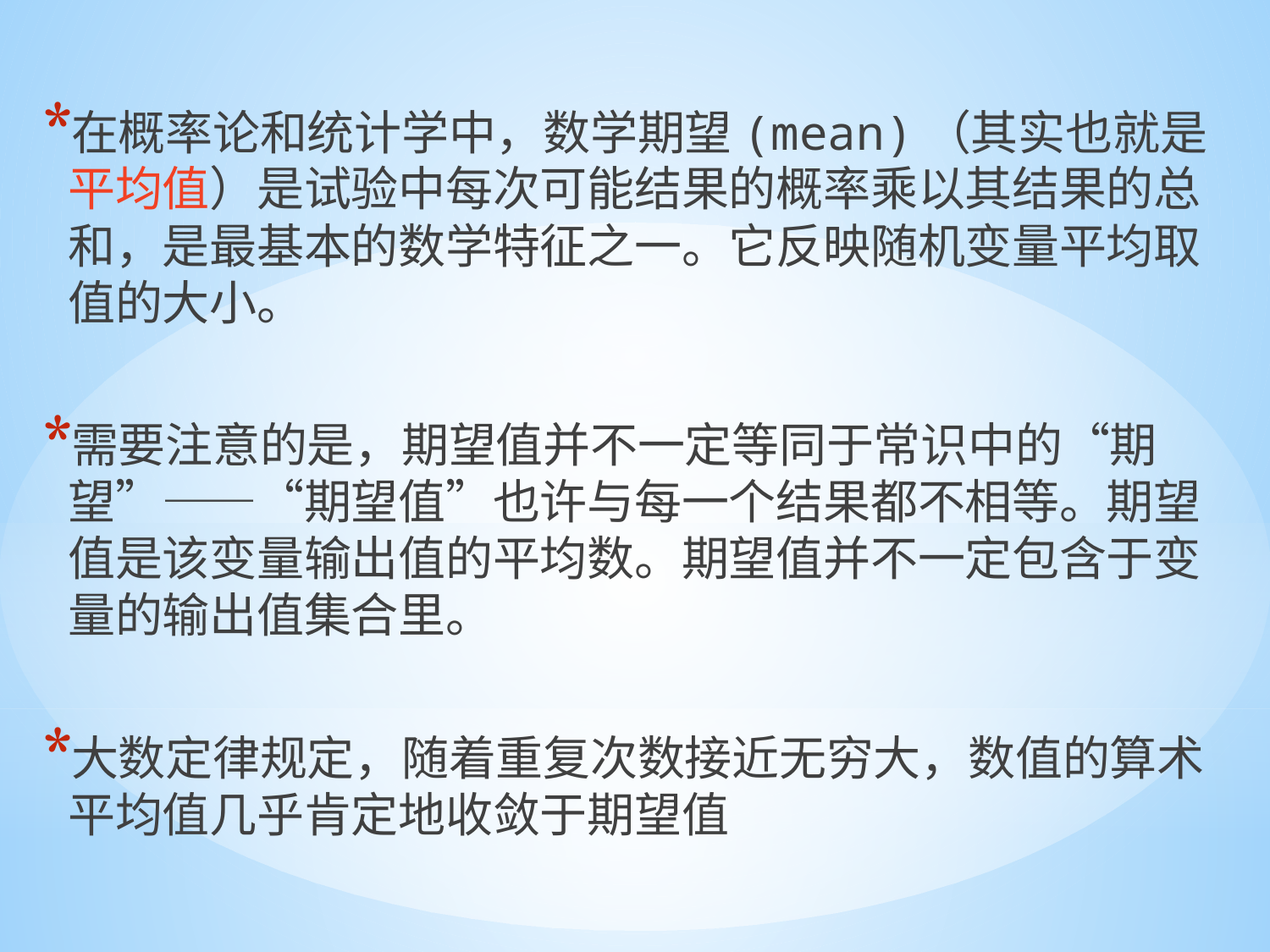

在概率论和统计学中，数学期望(mean)（其实也就是平均值）是试验中每次可能结果的概率乘以其结果的总和，是最基本的数学特征之一。它反映随机变量平均取值的大小。

需要注意的是，期望值并不一定等同于常识中的“期望”——“期望值”也许与每一个结果都不相等。期望值是该变量输出值的平均数。期望值并不一定包含于变量的输出值集合里。

大数定律规定，随着重复次数接近无穷大，数值的算术平均值几乎肯定地收敛于期望值